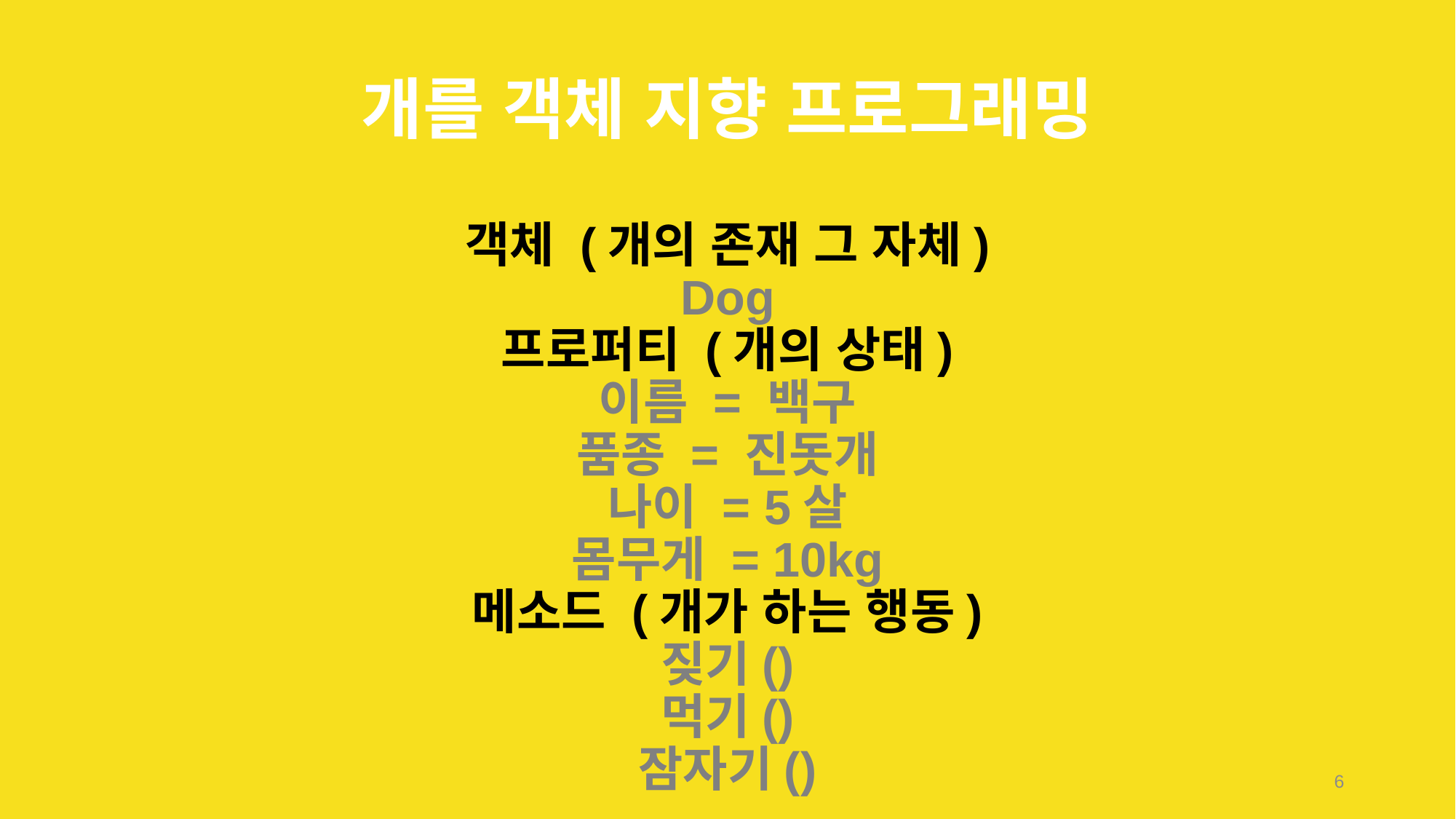

# 개를 객체 지향 프로그래밍 객체 (개의 존재 그 자체) Dog 프로퍼티 (개의 상태) 이름 = 백구 품종 = 진돗개 나이 = 5살 몸무게 = 10kg 메소드 (개가 하는 행동) 짖기() 먹기() 잠자기()
6